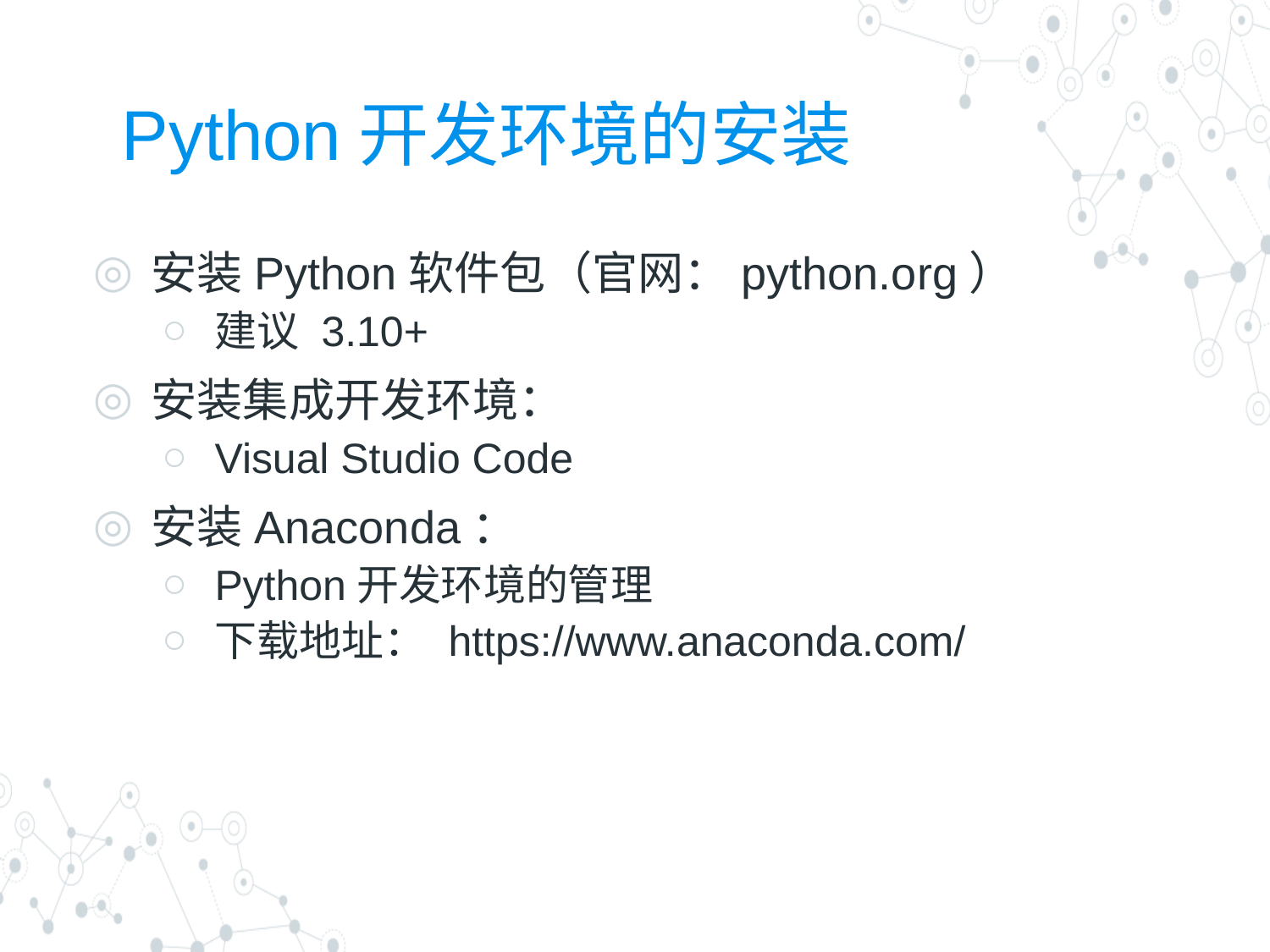

# Python开发环境的安装
安装Python软件包（官网：python.org）
建议 3.10+
安装集成开发环境：
Visual Studio Code
安装Anaconda：
Python开发环境的管理
下载地址： https://www.anaconda.com/